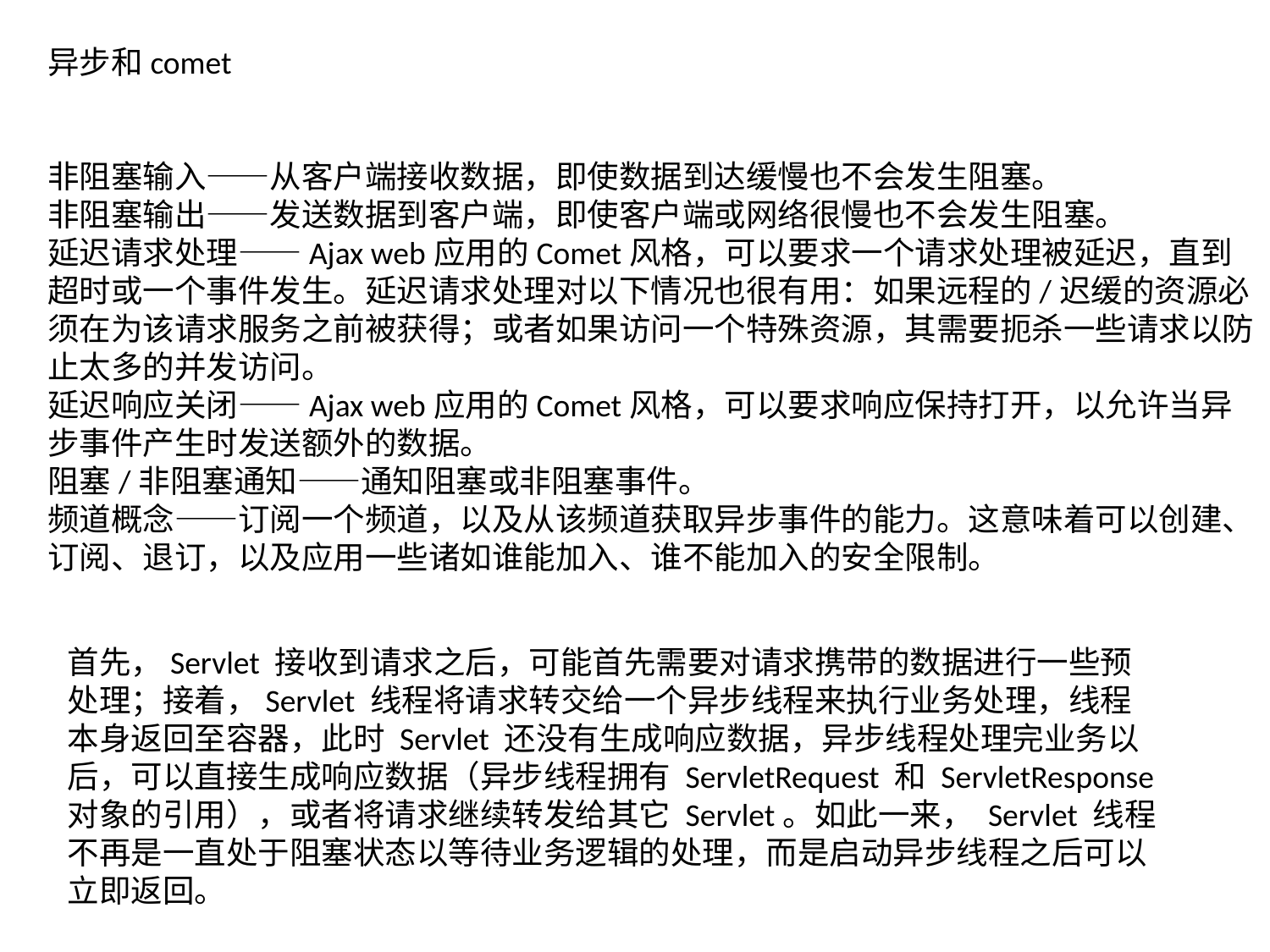

异步和comet

非阻塞输入——从客户端接收数据，即使数据到达缓慢也不会发生阻塞。
非阻塞输出——发送数据到客户端，即使客户端或网络很慢也不会发生阻塞。
延迟请求处理——Ajax web应用的Comet风格，可以要求一个请求处理被延迟，直到超时或一个事件发生。延迟请求处理对以下情况也很有用：如果远程的/迟缓的资源必须在为该请求服务之前被获得；或者如果访问一个特殊资源，其需要扼杀一些请求以防止太多的并发访问。
延迟响应关闭——Ajax web应用的Comet风格，可以要求响应保持打开，以允许当异步事件产生时发送额外的数据。
阻塞/非阻塞通知——通知阻塞或非阻塞事件。
频道概念——订阅一个频道，以及从该频道获取异步事件的能力。这意味着可以创建、订阅、退订，以及应用一些诸如谁能加入、谁不能加入的安全限制。

首先，Servlet 接收到请求之后，可能首先需要对请求携带的数据进行一些预处理；接着，Servlet 线程将请求转交给一个异步线程来执行业务处理，线程本身返回至容器，此时 Servlet 还没有生成响应数据，异步线程处理完业务以后，可以直接生成响应数据（异步线程拥有 ServletRequest 和 ServletResponse 对象的引用），或者将请求继续转发给其它 Servlet。如此一来， Servlet 线程不再是一直处于阻塞状态以等待业务逻辑的处理，而是启动异步线程之后可以立即返回。